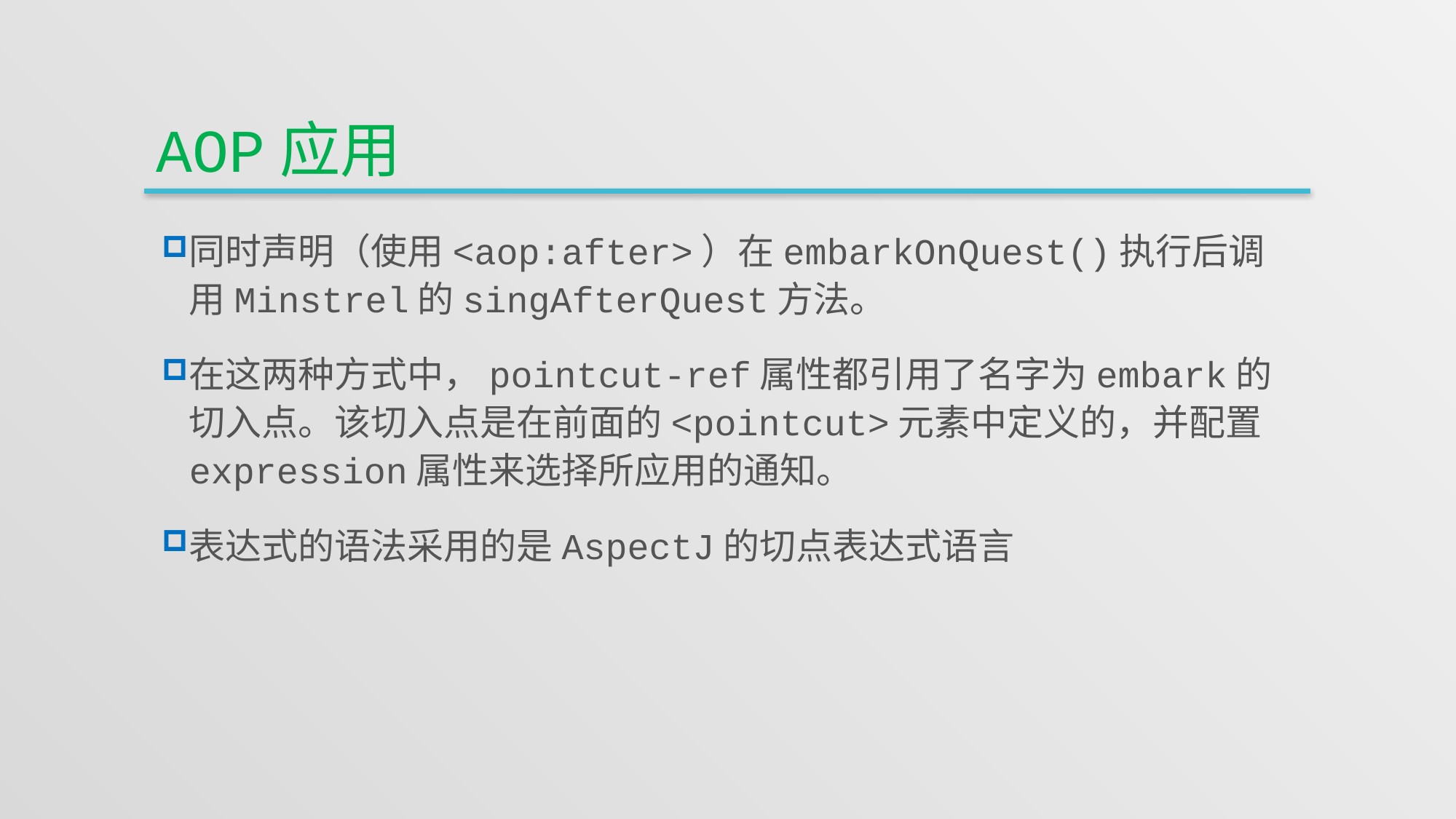

# AOP应用
同时声明（使用<aop:after>）在embarkOnQuest()执行后调用Minstrel的singAfterQuest方法。
在这两种方式中，pointcut-ref属性都引用了名字为embark的切入点。该切入点是在前面的<pointcut>元素中定义的，并配置expression属性来选择所应用的通知。
表达式的语法采用的是AspectJ的切点表达式语言